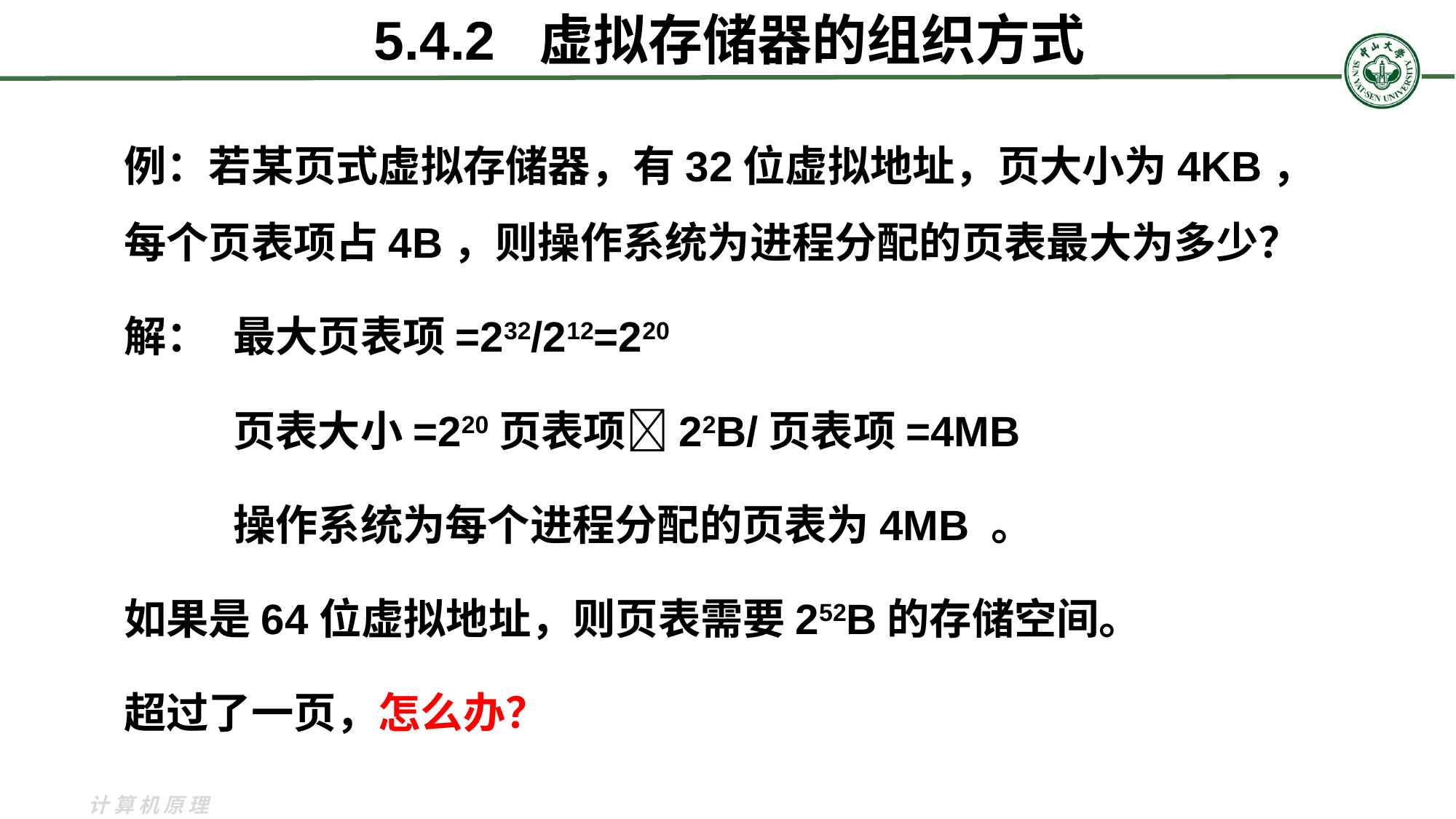

5.4.2  虚拟存储器的组织方式

例：若某页式虚拟存储器，有32位虚拟地址，页大小为4KB，每个页表项占4B，则操作系统为进程分配的页表最大为多少？
解：	最大页表项=232/212=220
	页表大小=220页表项×22B/页表项=4MB
	操作系统为每个进程分配的页表为4MB 。
如果是64位虚拟地址，则页表需要252B的存储空间。
超过了一页，怎么办？